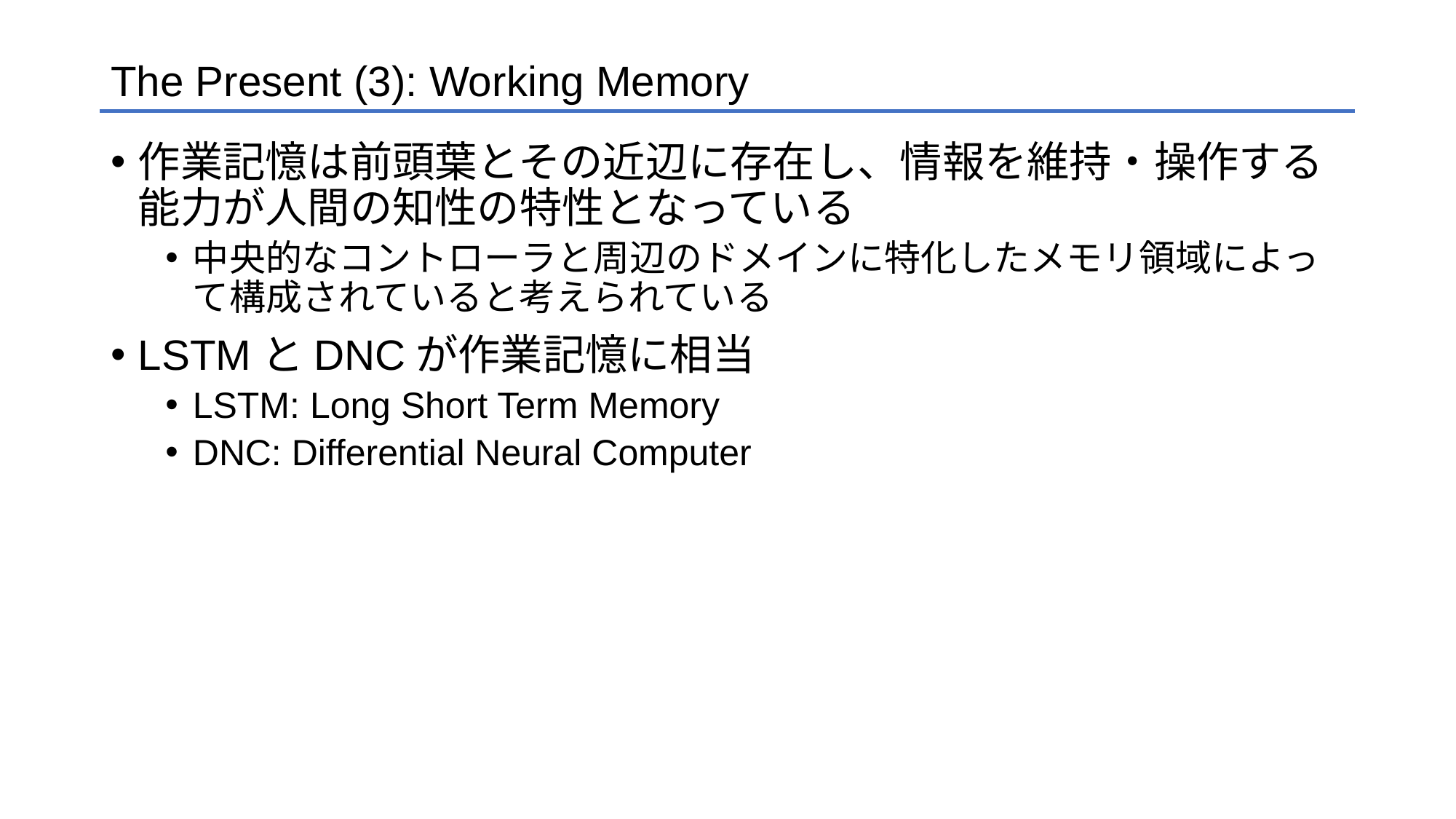

# The Present (3): Working Memory
作業記憶は前頭葉とその近辺に存在し、情報を維持・操作する能力が人間の知性の特性となっている
中央的なコントローラと周辺のドメインに特化したメモリ領域によって構成されていると考えられている
LSTMとDNCが作業記憶に相当
LSTM: Long Short Term Memory
DNC: Differential Neural Computer